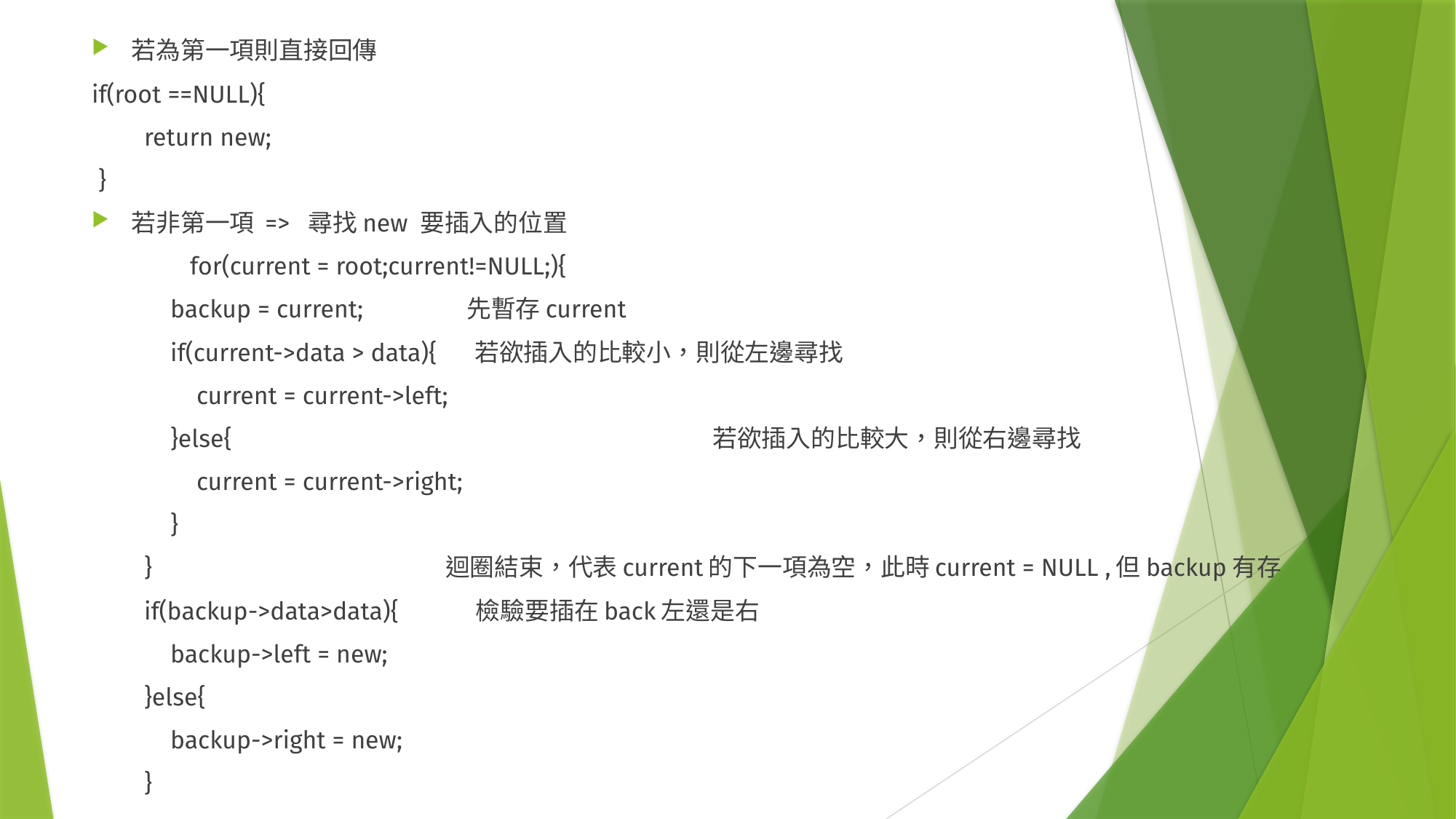

若為第一項則直接回傳
if(root ==NULL){
        return new;
 }
若非第一項 =>  尋找new 要插入的位置
	for(current = root;current!=NULL;){
            backup = current;               先暫存current
            if(current->data > data){     若欲插入的比較小，則從左邊尋找
                current = current->left;
            }else{					    若欲插入的比較大，則從右邊尋找
                current = current->right;
            }
        }                                            迴圈結束，代表current的下一項為空，此時current = NULL ,但backup有存
        if(backup->data>data){           檢驗要插在back左還是右
            backup->left = new;
        }else{
            backup->right = new;
        }

#